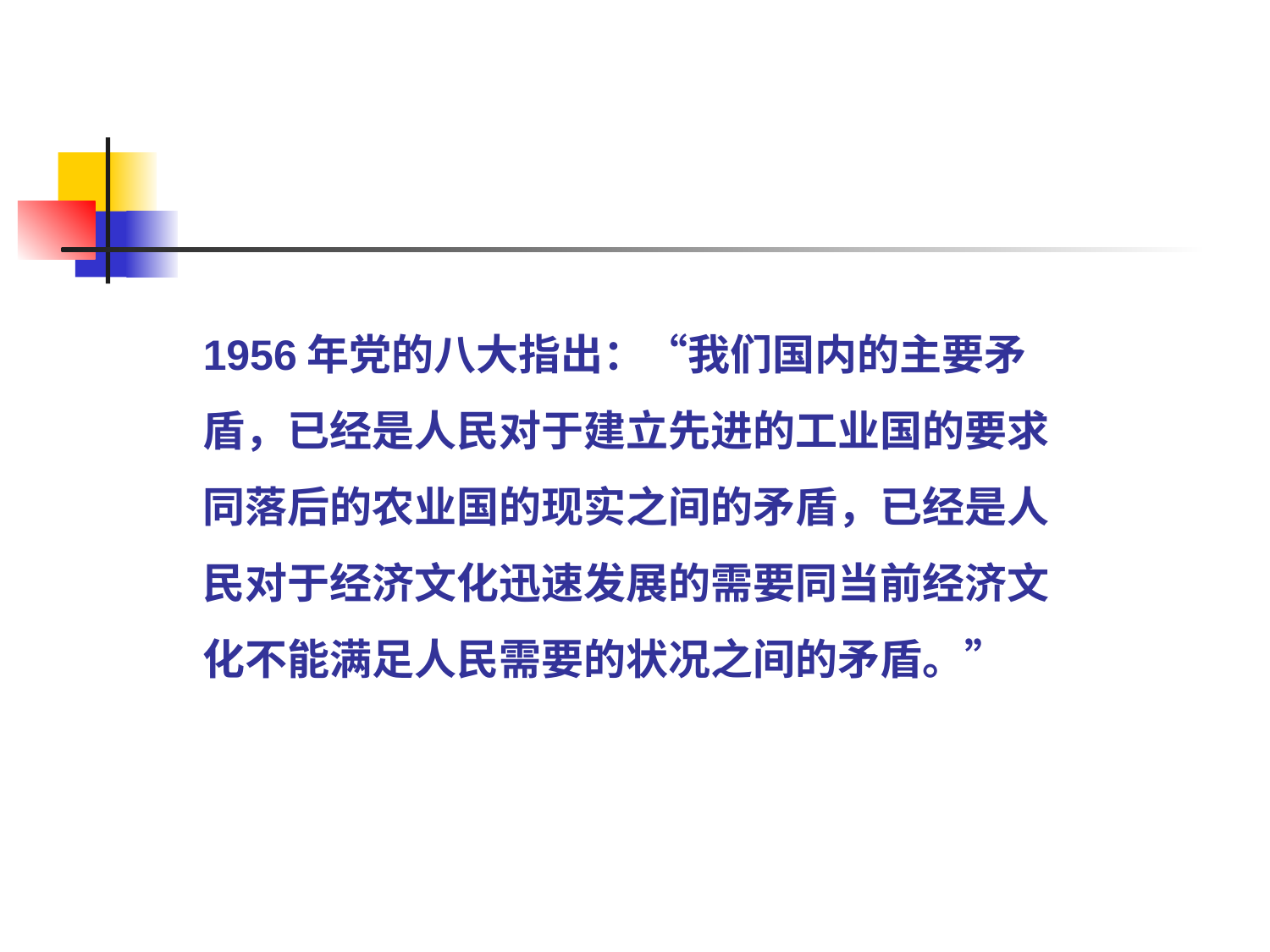

1956年党的八大指出：“我们国内的主要矛盾，已经是人民对于建立先进的工业国的要求同落后的农业国的现实之间的矛盾，已经是人民对于经济文化迅速发展的需要同当前经济文化不能满足人民需要的状况之间的矛盾。”